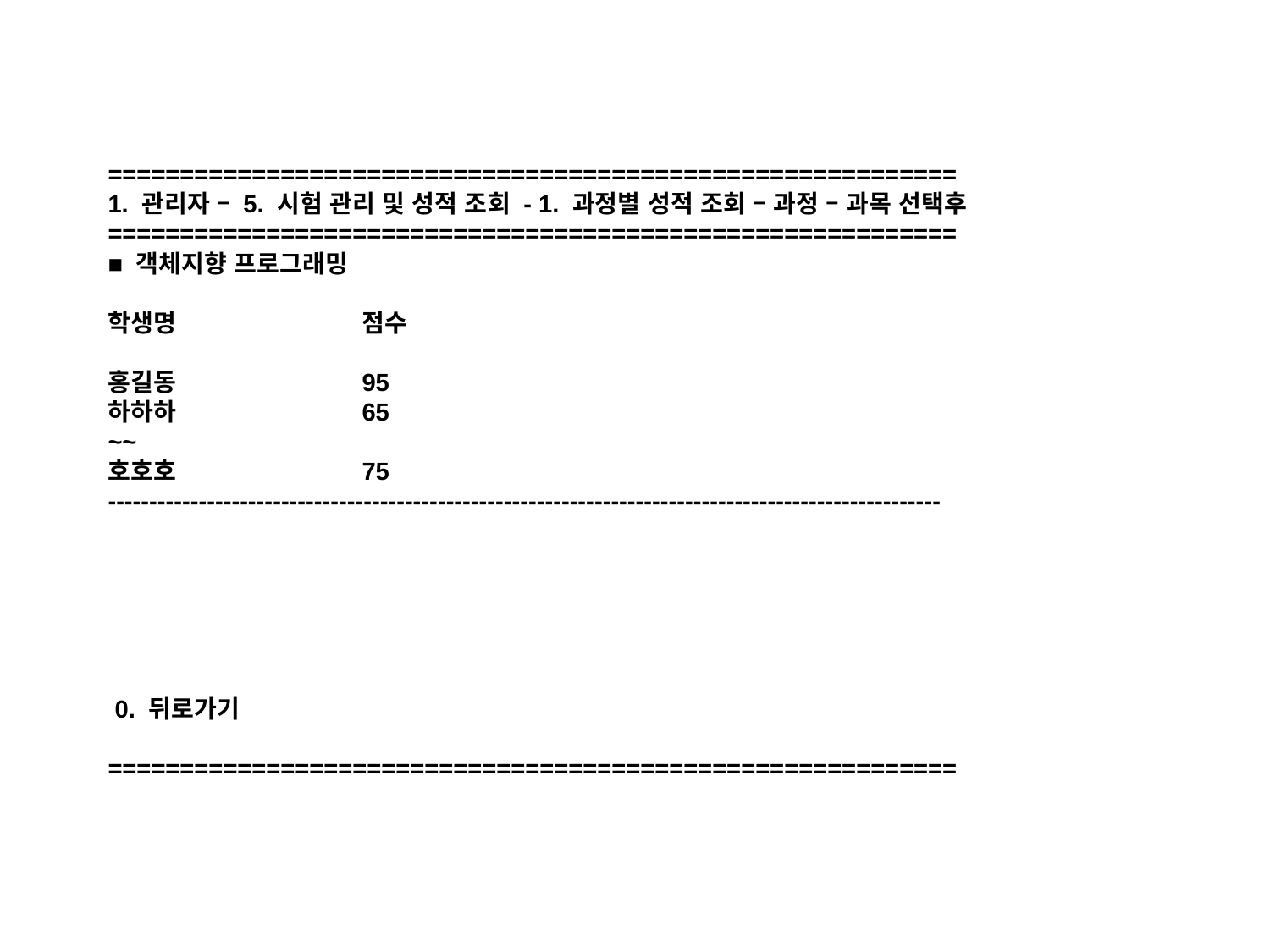

# =========================================================== 1. 관리자 – 5. 시험 관리 및 성적 조회 - 1. 과정별 성적 조회 – 과정 – 과목 선택후 =========================================================== ■ 객체지향 프로그래밍 학생명		점수 홍길동 		95 하하하	 	65 ~~ 호호호		75 ----------------------------------------------------------------------------------------------------- 0. 뒤로가기 ===========================================================